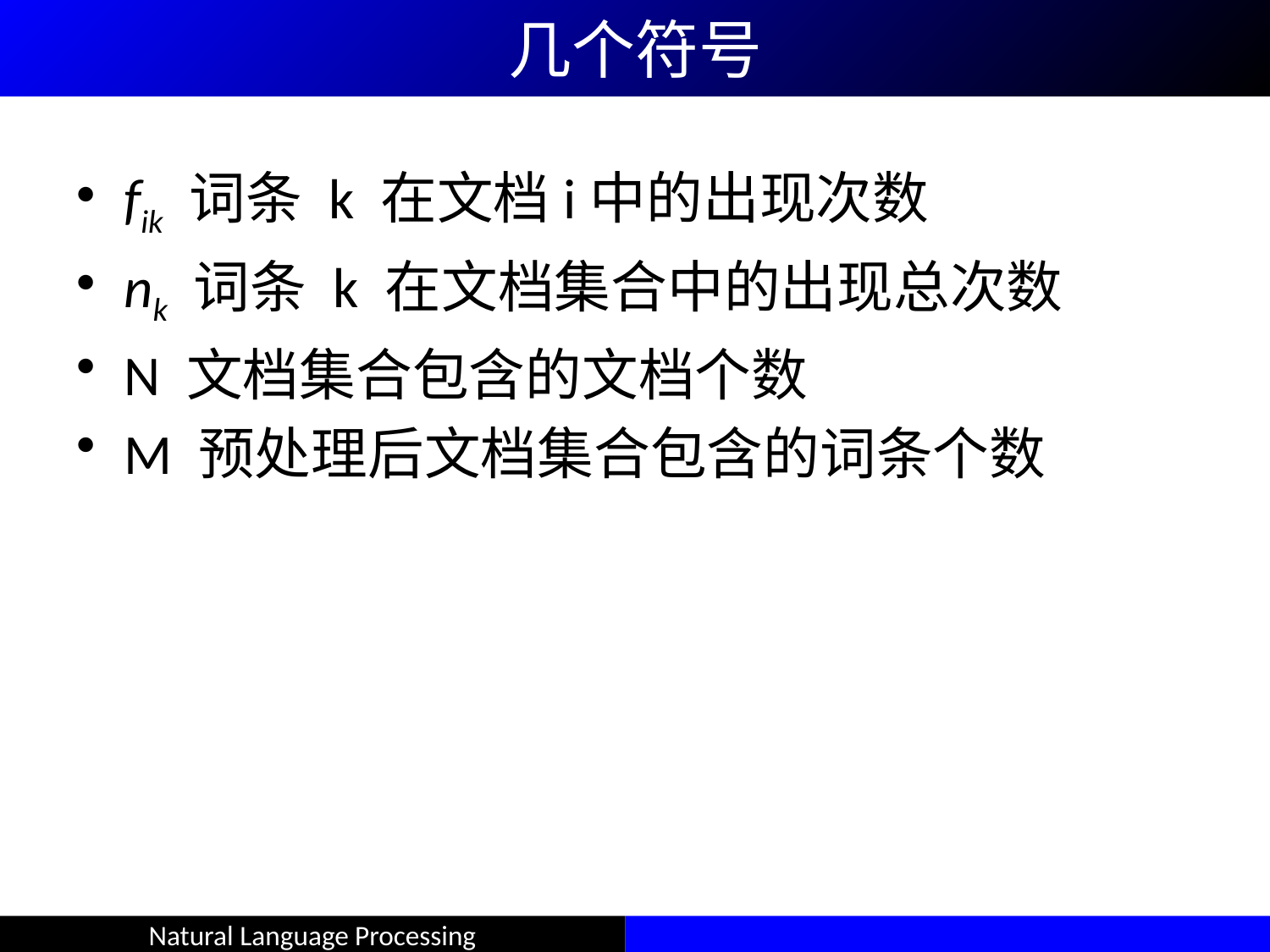

几个符号
fik 词条 k 在文档i中的出现次数
nk 词条 k 在文档集合中的出现总次数
N 文档集合包含的文档个数
M 预处理后文档集合包含的词条个数